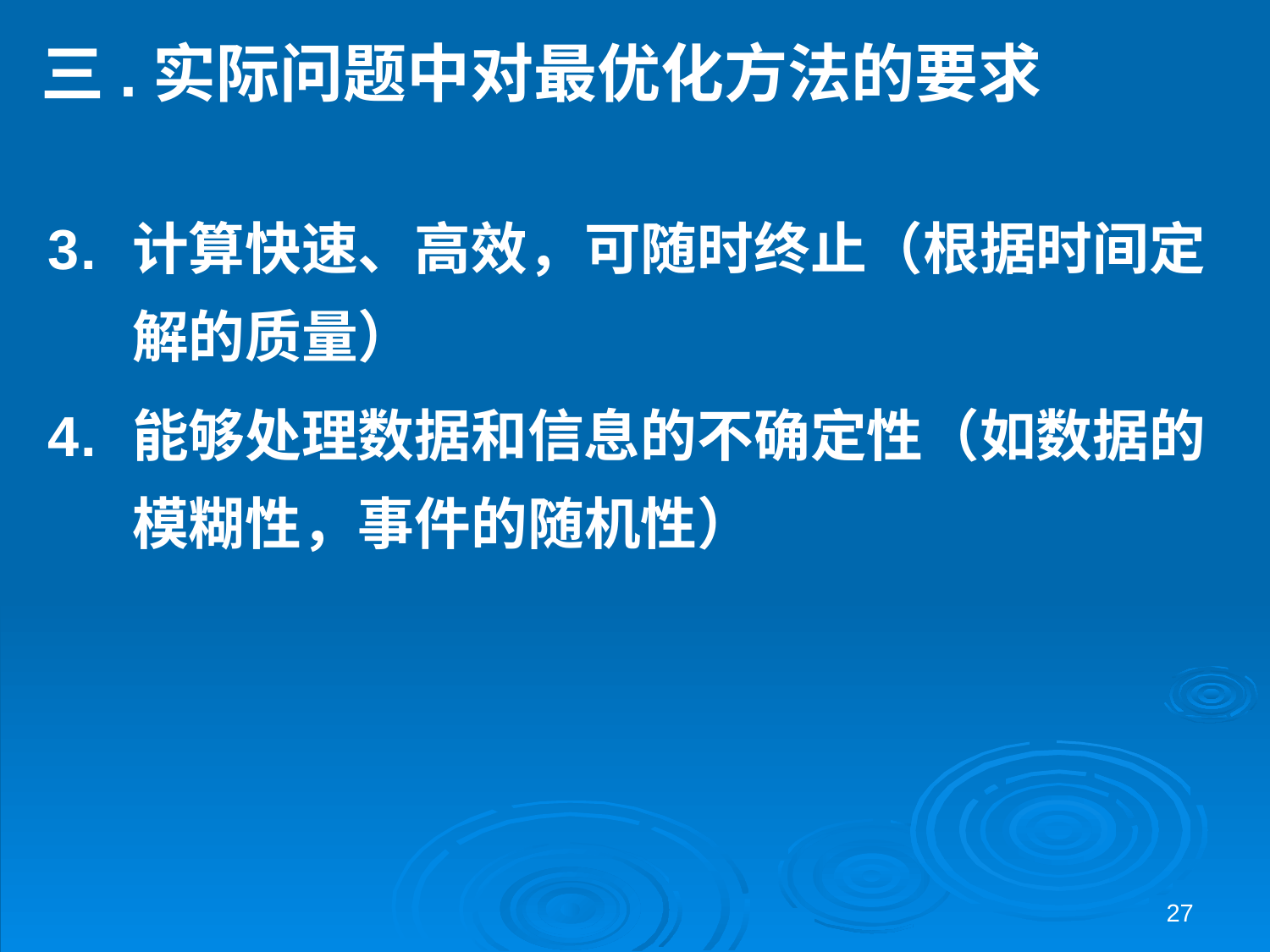

# 三.实际问题中对最优化方法的要求
计算快速、高效，可随时终止（根据时间定解的质量）
能够处理数据和信息的不确定性（如数据的模糊性，事件的随机性）
27